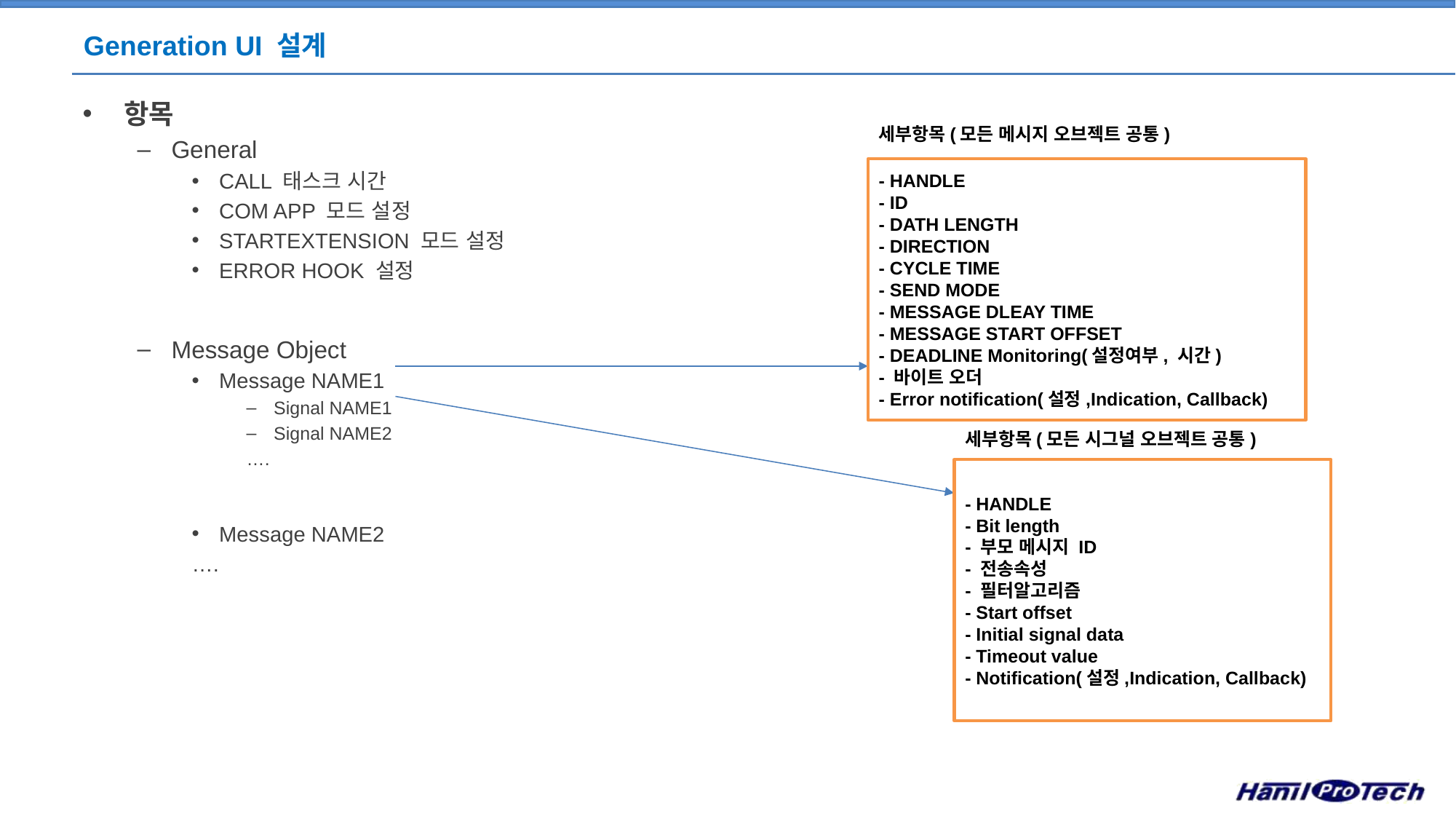

# Generation UI 설계
항목
General
CALL 태스크 시간
COM APP 모드 설정
STARTEXTENSION 모드 설정
ERROR HOOK 설정

Message Object
Message NAME1
Signal NAME1
Signal NAME2
….

Message NAME2
….

세부항목(모든 메시지 오브젝트 공통)
- HANDLE
- ID
- DATH LENGTH
- DIRECTION
- CYCLE TIME
- SEND MODE
- MESSAGE DLEAY TIME
- MESSAGE START OFFSET
- DEADLINE Monitoring(설정여부, 시간)
- 바이트 오더
- Error notification(설정,Indication, Callback)
세부항목(모든 시그널 오브젝트 공통)
- HANDLE
- Bit length
- 부모 메시지 ID
- 전송속성
- 필터알고리즘
- Start offset
- Initial signal data
- Timeout value
- Notification(설정,Indication, Callback)